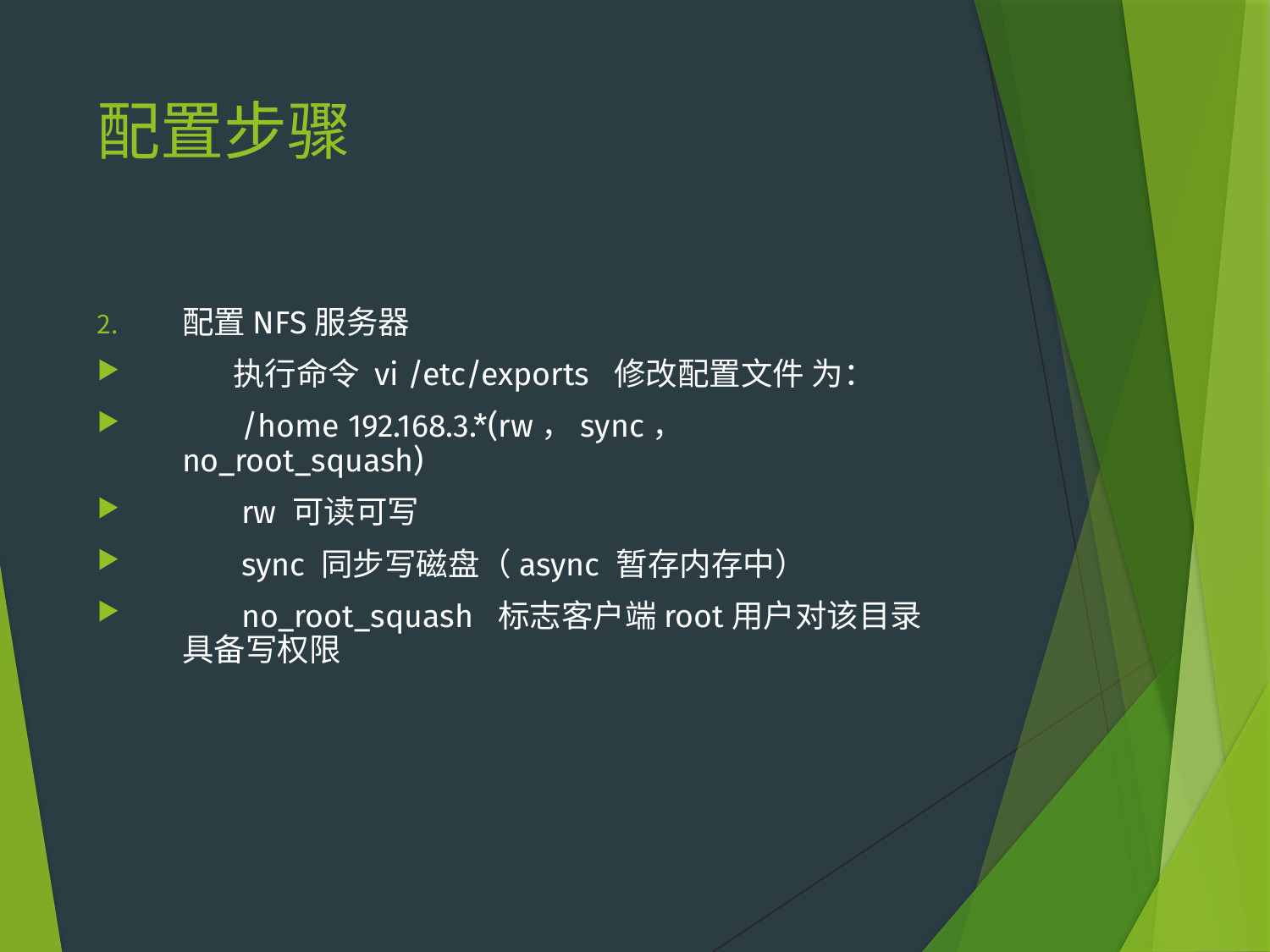

# 配置步骤
配置NFS服务器
      执行命令 vi /etc/exports  修改配置文件 为：
       /home 192.168.3.*(rw，sync，   no_root_squash)
       rw 可读可写
       sync 同步写磁盘（async 暂存内存中）
       no_root_squash  标志客户端root用户对该目录具备写权限